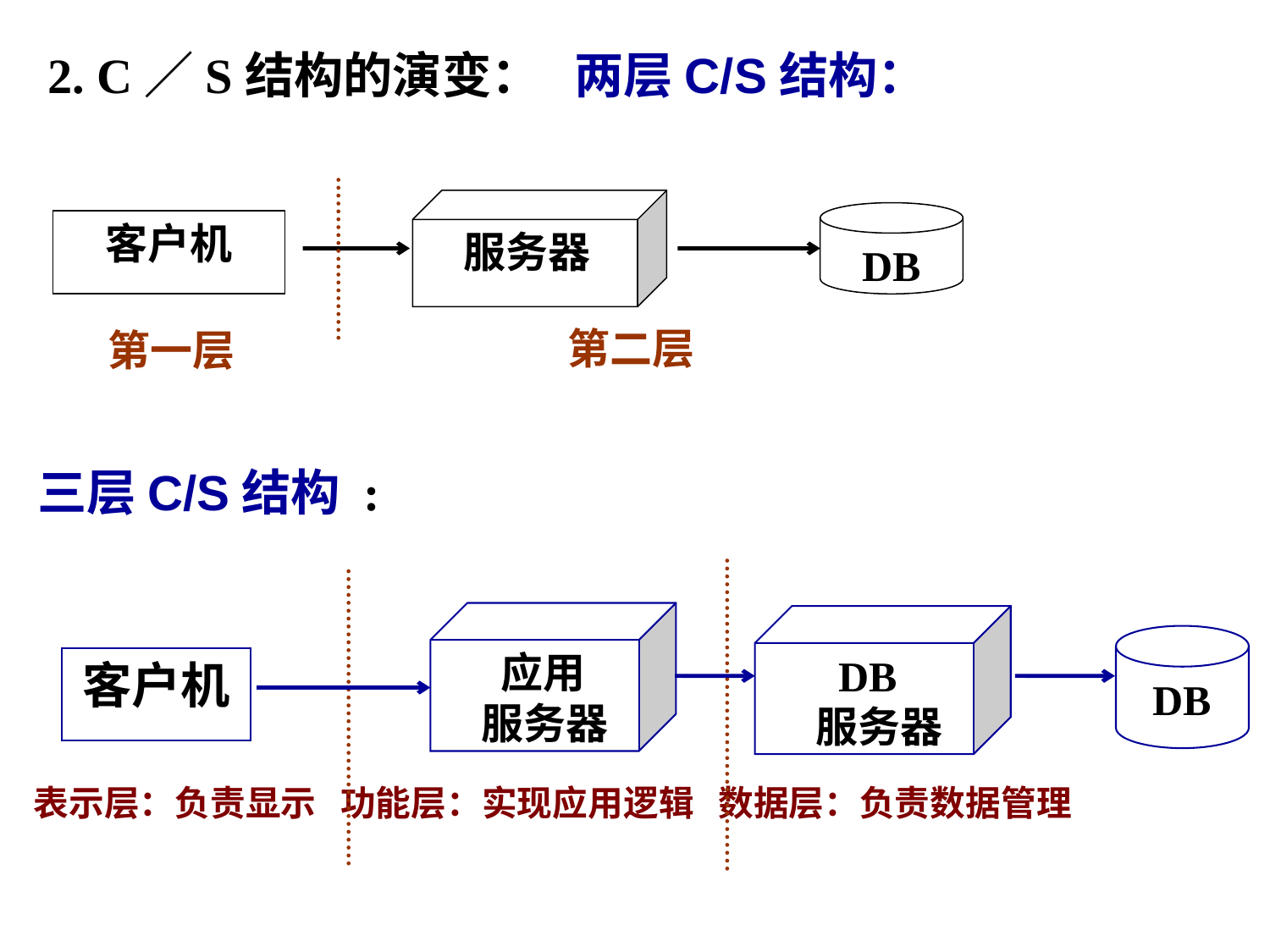

2. C／S结构的演变：   两层C/S结构：

   服务器
DB
客户机

第二层
第一层
    三层C/S结构 :

     应用
   服务器
        DB
    服务器
DB
客户机

表示层：负责显示   功能层：实现应用逻辑   数据层：负责数据管理